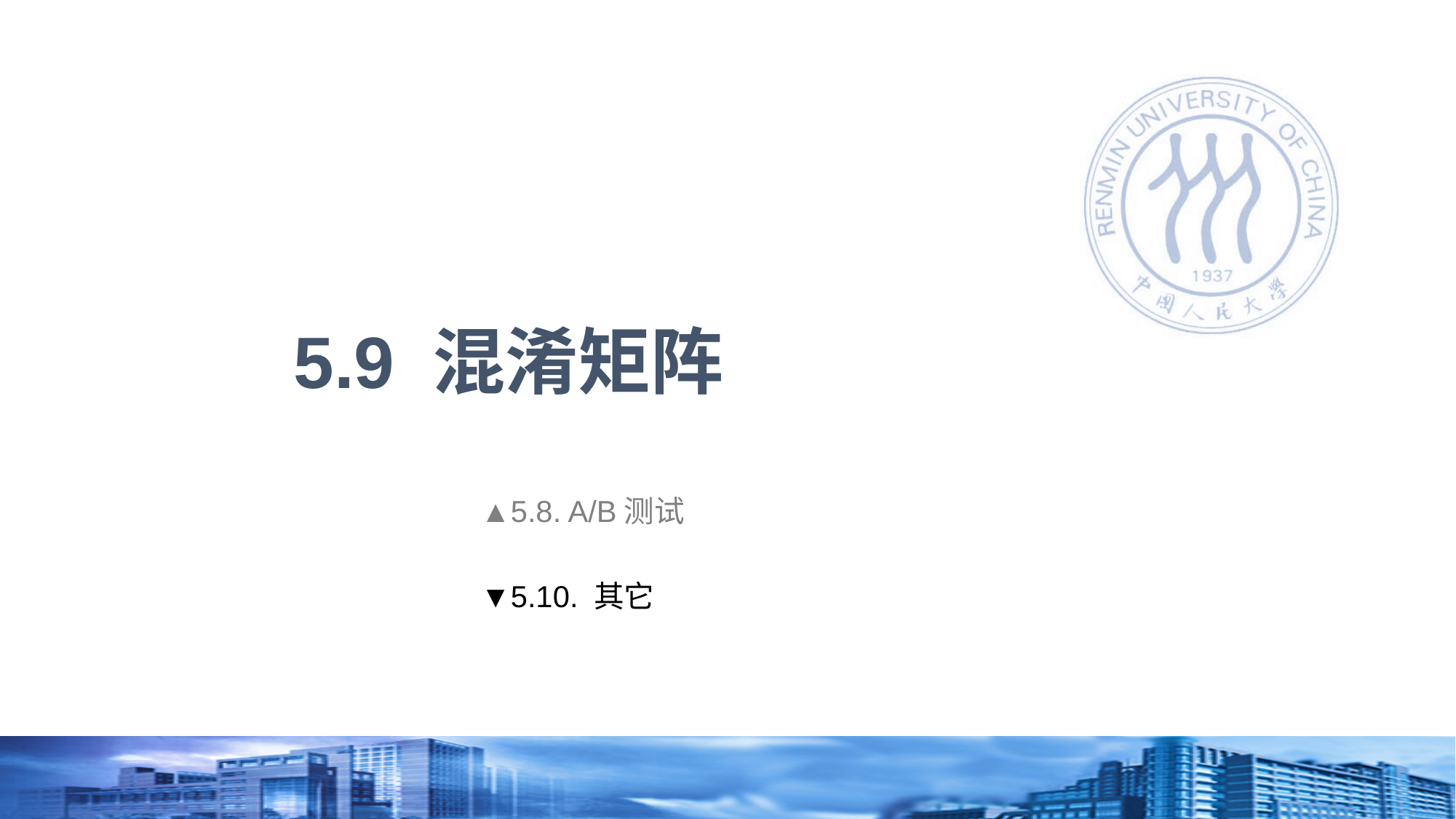

# 5.9 混淆矩阵
▲5.8. A/B测试

▼5.10. 其它